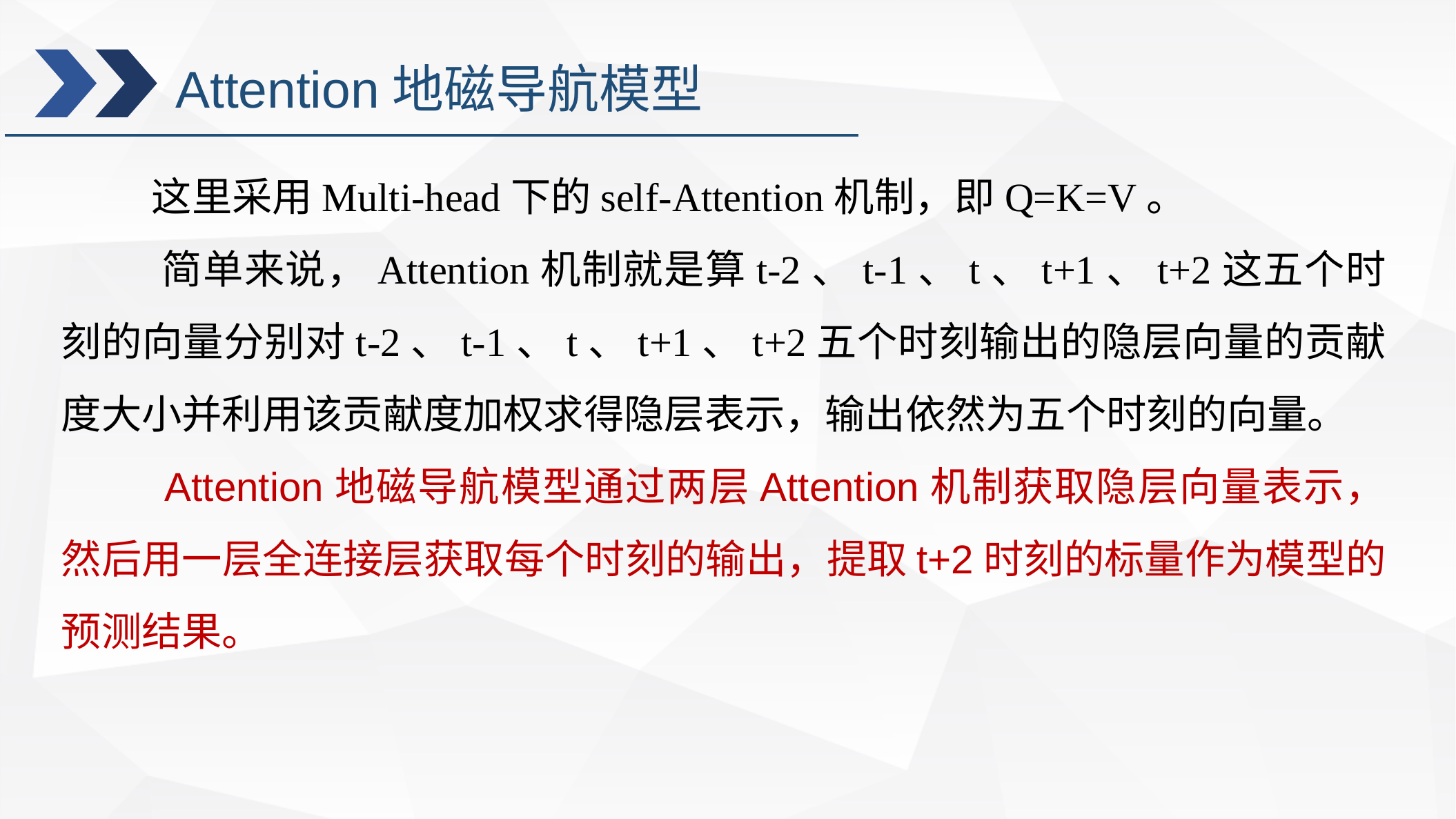

Attention地磁导航模型

         这里采用Multi-head下的self-Attention机制，即Q=K=V。
         简单来说，Attention机制就是算t-2、t-1、t、t+1、t+2这五个时刻的向量分别对t-2、t-1、t、t+1、t+2五个时刻输出的隐层向量的贡献度大小并利用该贡献度加权求得隐层表示，输出依然为五个时刻的向量。
	Attention地磁导航模型通过两层Attention机制获取隐层向量表示，然后用一层全连接层获取每个时刻的输出，提取t+2时刻的标量作为模型的预测结果。